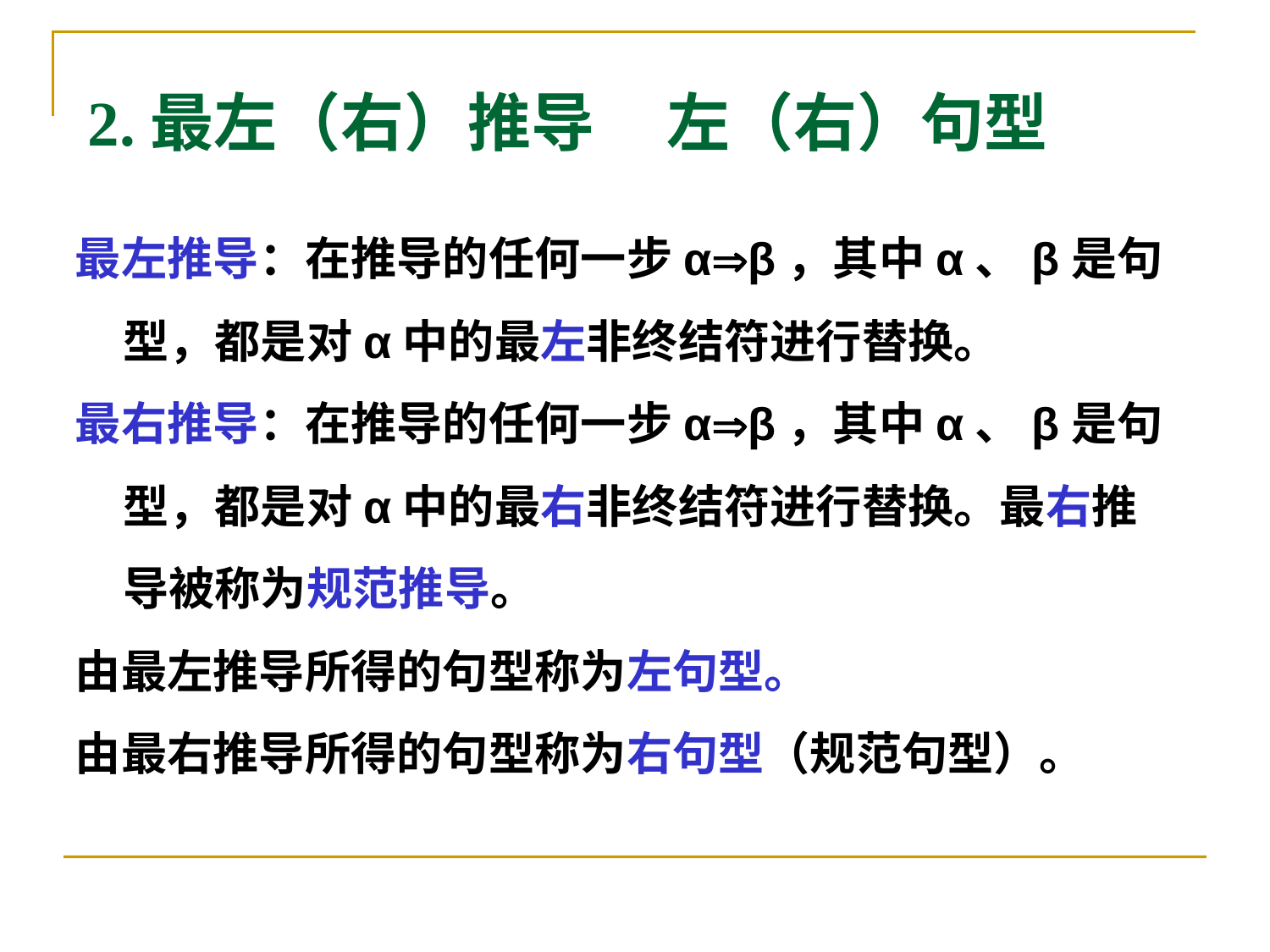

# 2.最左（右）推导     左（右）句型
最左推导：在推导的任何一步α⇒β，其中α、β是句型，都是对α中的最左非终结符进行替换。
最右推导：在推导的任何一步α⇒β，其中α、β是句型，都是对α中的最右非终结符进行替换。最右推导被称为规范推导。
由最左推导所得的句型称为左句型。
由最右推导所得的句型称为右句型（规范句型）。
96